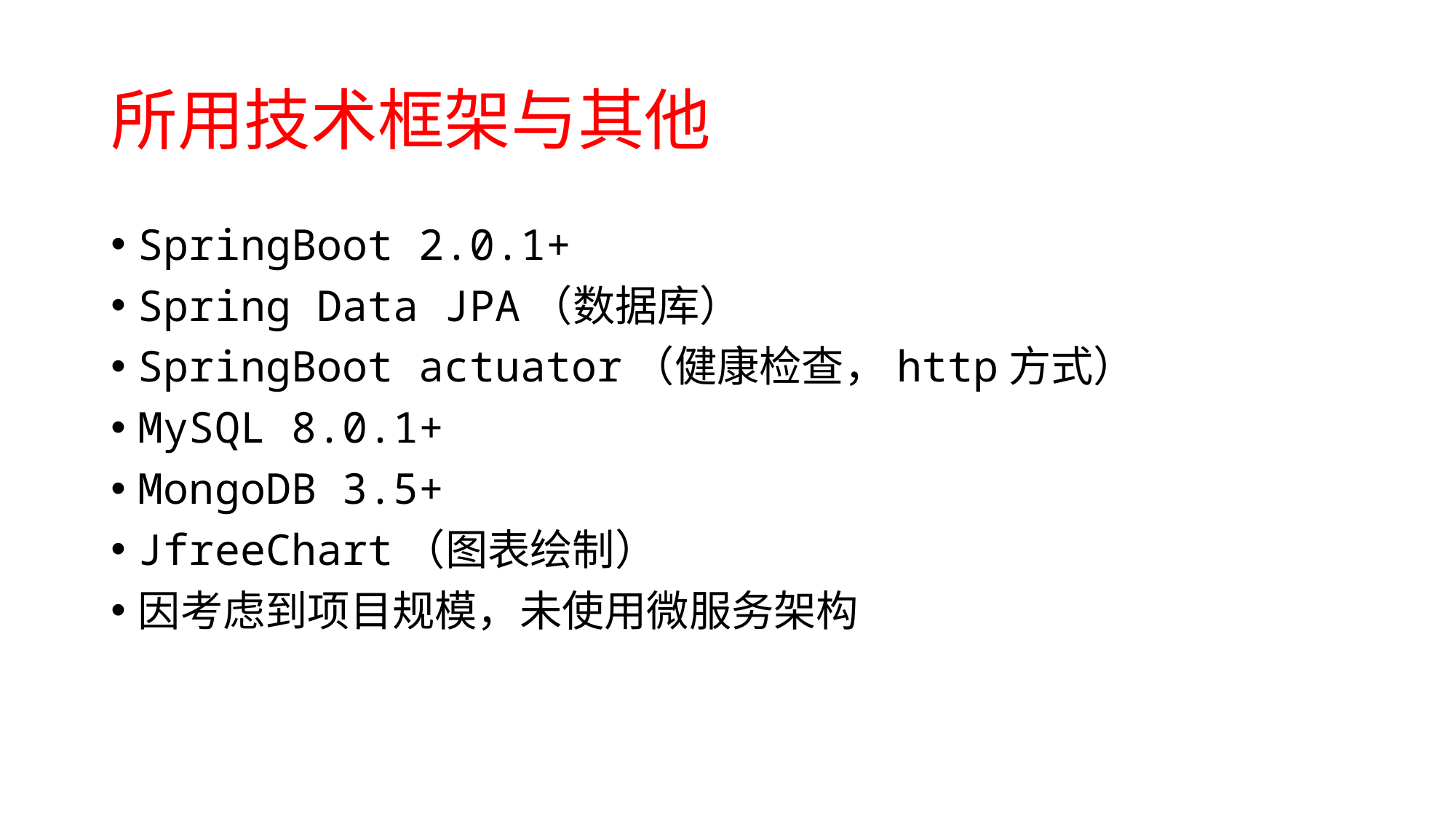

# 所用技术框架与其他
SpringBoot 2.0.1+
Spring Data JPA（数据库）
SpringBoot actuator（健康检查，http方式）
MySQL 8.0.1+
MongoDB 3.5+
JfreeChart（图表绘制）
因考虑到项目规模，未使用微服务架构